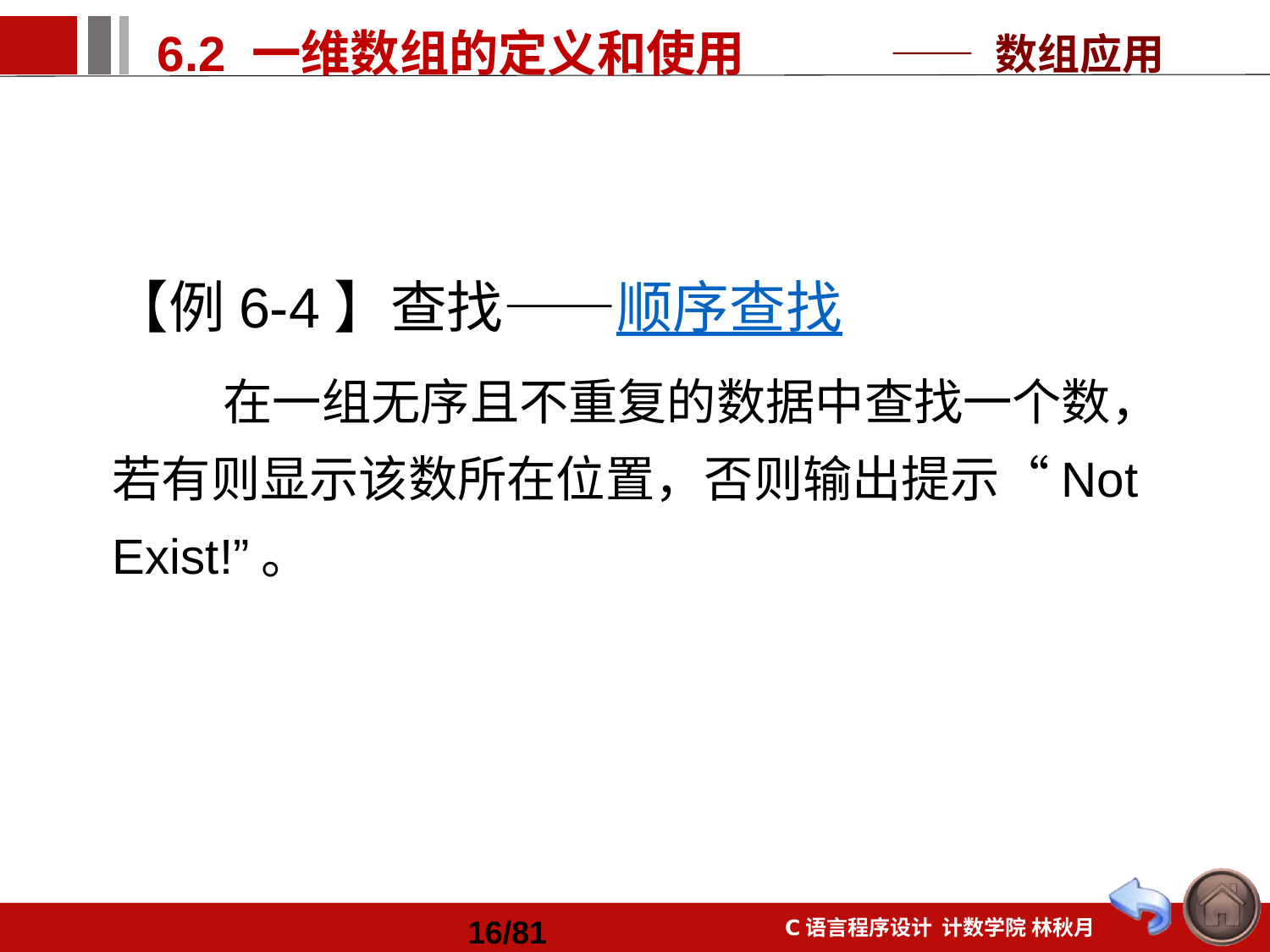

—— 数组应用
【例6-4】查找——顺序查找
         在一组无序且不重复的数据中查找一个数，若有则显示该数所在位置，否则输出提示“Not Exist!”。